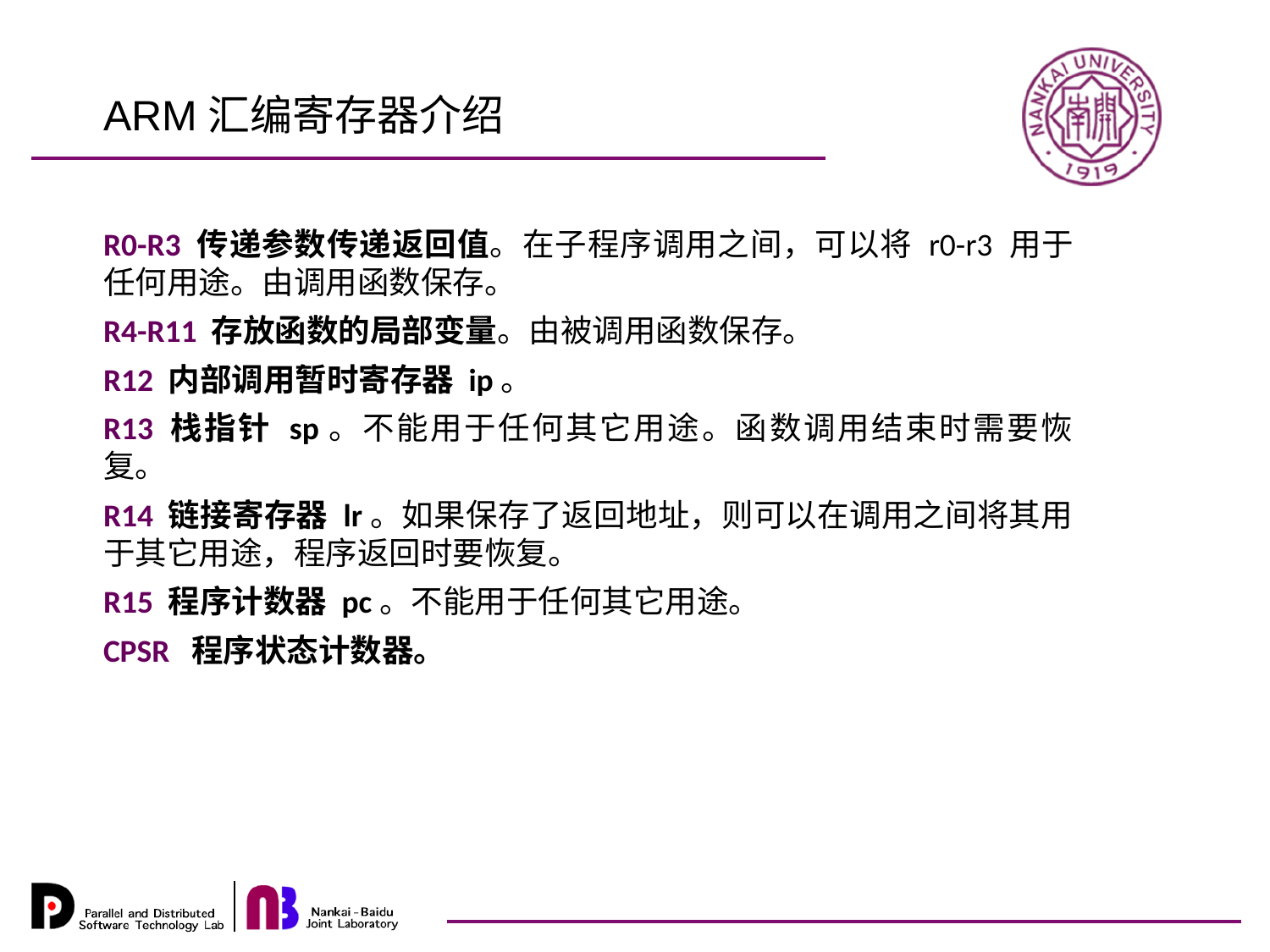

ARM汇编寄存器介绍
R0-R3 传递参数传递返回值。在子程序调用之间，可以将 r0-r3 用于任何用途。由调用函数保存。
R4-R11 存放函数的局部变量。由被调用函数保存。
R12 内部调用暂时寄存器 ip。
R13 栈指针 sp。不能用于任何其它用途。函数调用结束时需要恢复。
R14 链接寄存器 lr。如果保存了返回地址，则可以在调用之间将其用于其它用途，程序返回时要恢复。
R15 程序计数器 pc。不能用于任何其它用途。
CPSR  程序状态计数器。